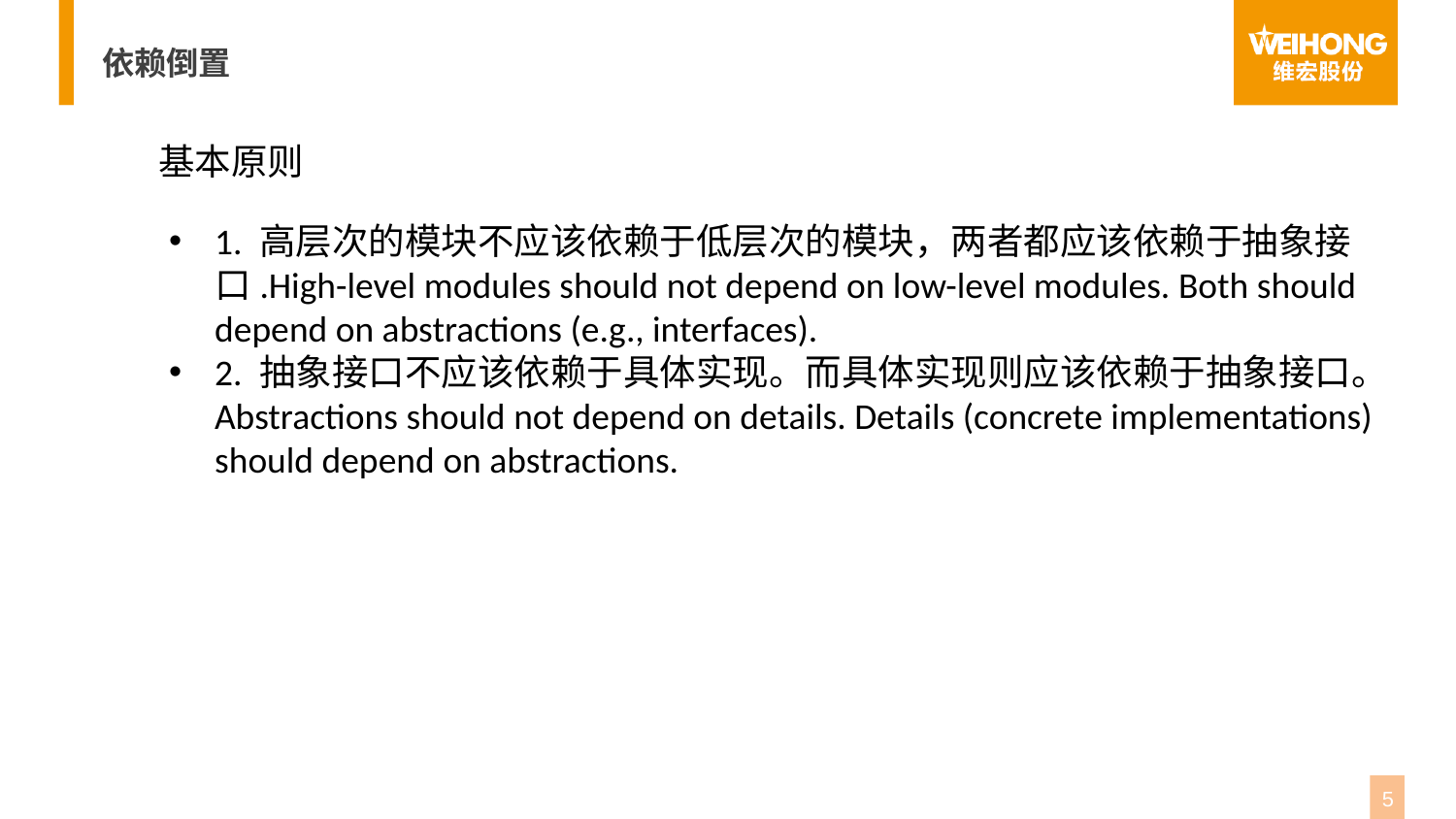

依赖倒置

基本原则
1. 高层次的模块不应该依赖于低层次的模块，两者都应该依赖于抽象接口.High-level modules should not depend on low-level modules. Both should depend on abstractions (e.g., interfaces).
2. 抽象接口不应该依赖于具体实现。而具体实现则应该依赖于抽象接口。Abstractions should not depend on details. Details (concrete implementations) should depend on abstractions.